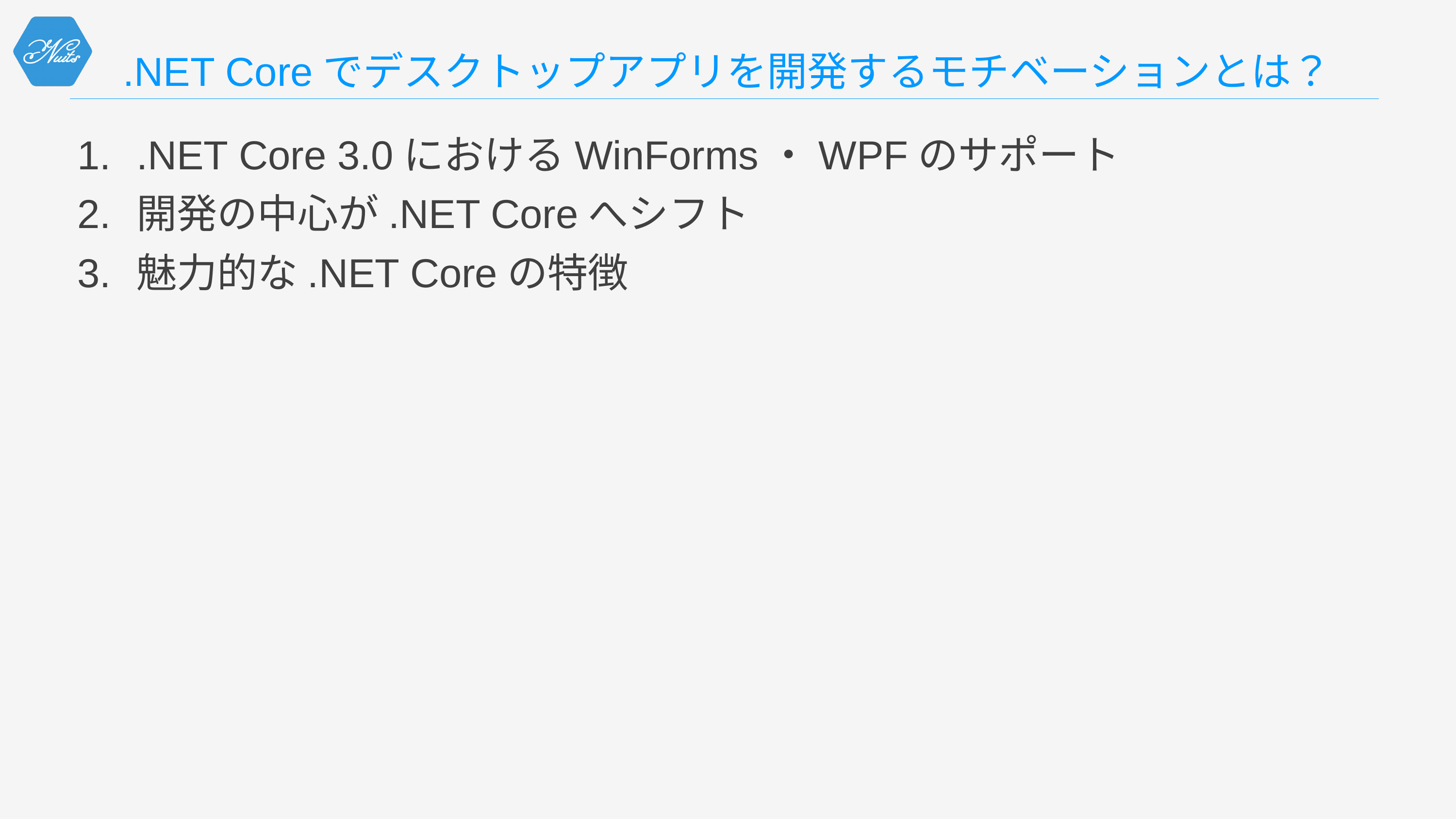

# .NET Coreでデスクトップアプリを開発するモチベーションとは？
.NET Core 3.0におけるWinForms・WPFのサポート
開発の中心が.NET Coreへシフト
魅力的な.NET Coreの特徴